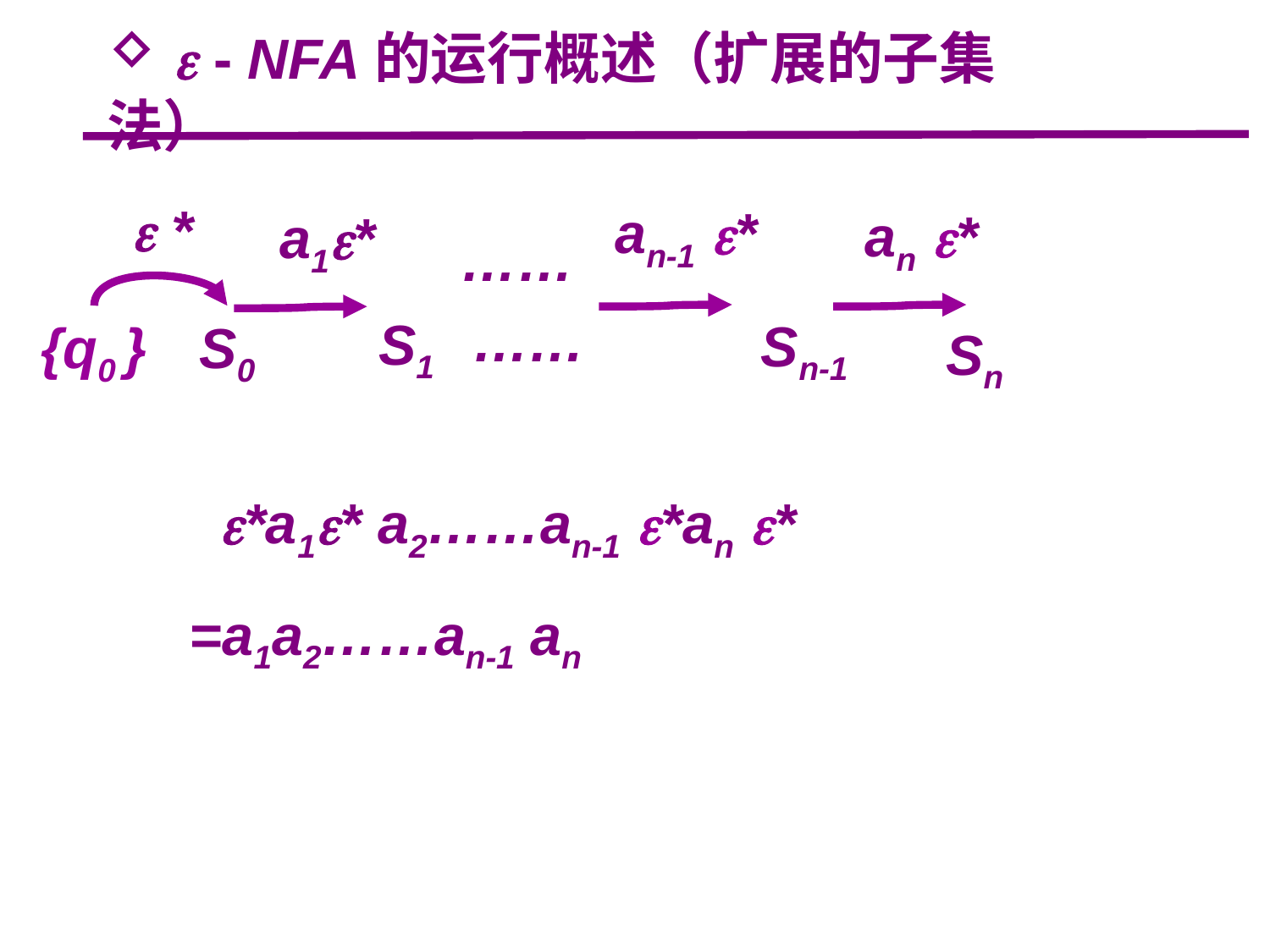

ε - NFA的运行概述（扩展的子集法）
ε *
an-1 ε*
an ε*
a1ε*
……
……
S1
Sn-1
{q0 }
S0
Sn
ε*a1ε* a2……an-1 ε*an ε*
=a1a2……an-1 an